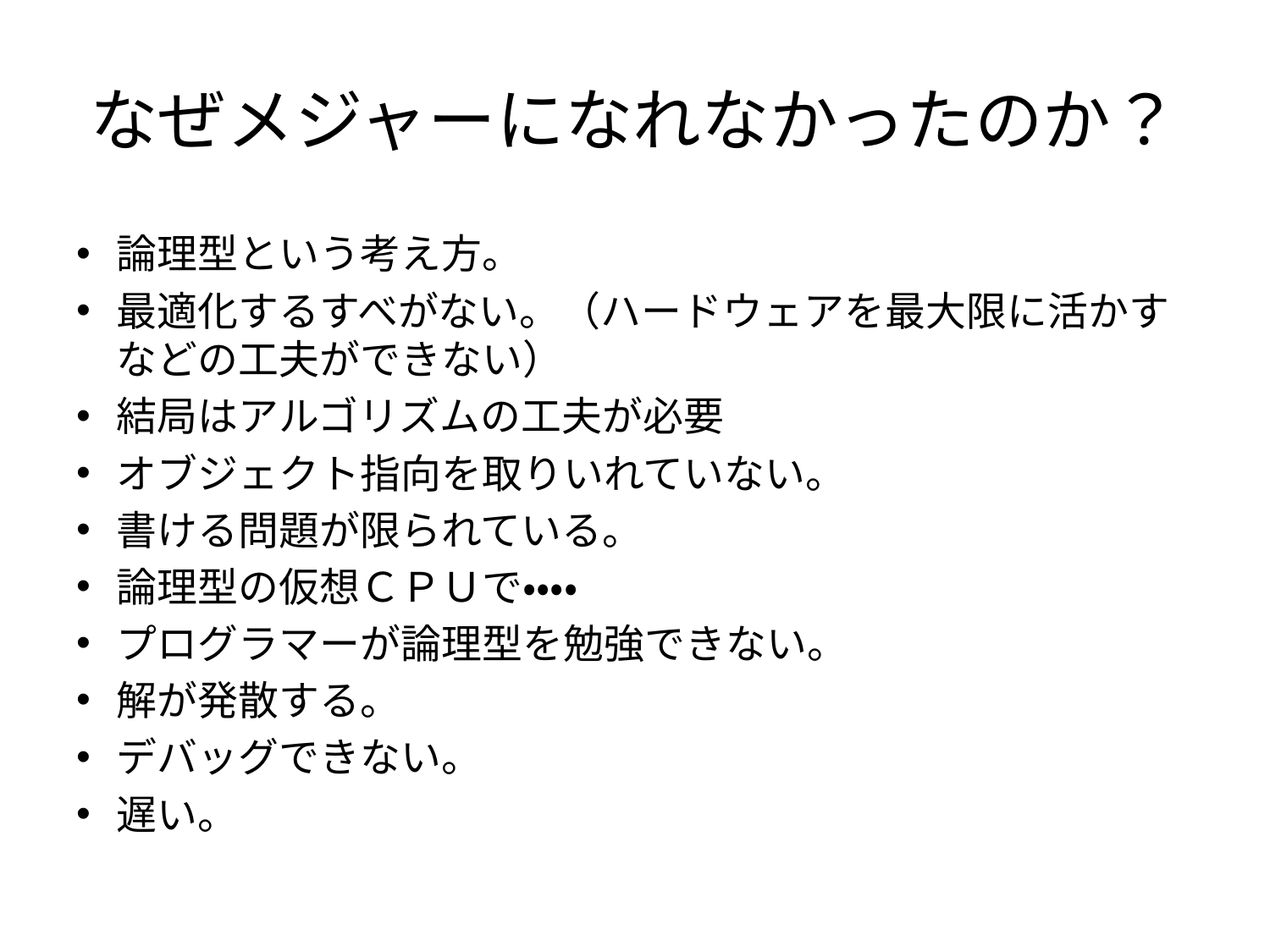

# なぜメジャーになれなかったのか？
論理型という考え方。
最適化するすべがない。（ハードウェアを最大限に活かすなどの工夫ができない）
結局はアルゴリズムの工夫が必要
オブジェクト指向を取りいれていない。
書ける問題が限られている。
論理型の仮想ＣＰＵで・・・・
プログラマーが論理型を勉強できない。
解が発散する。
デバッグできない。
遅い。